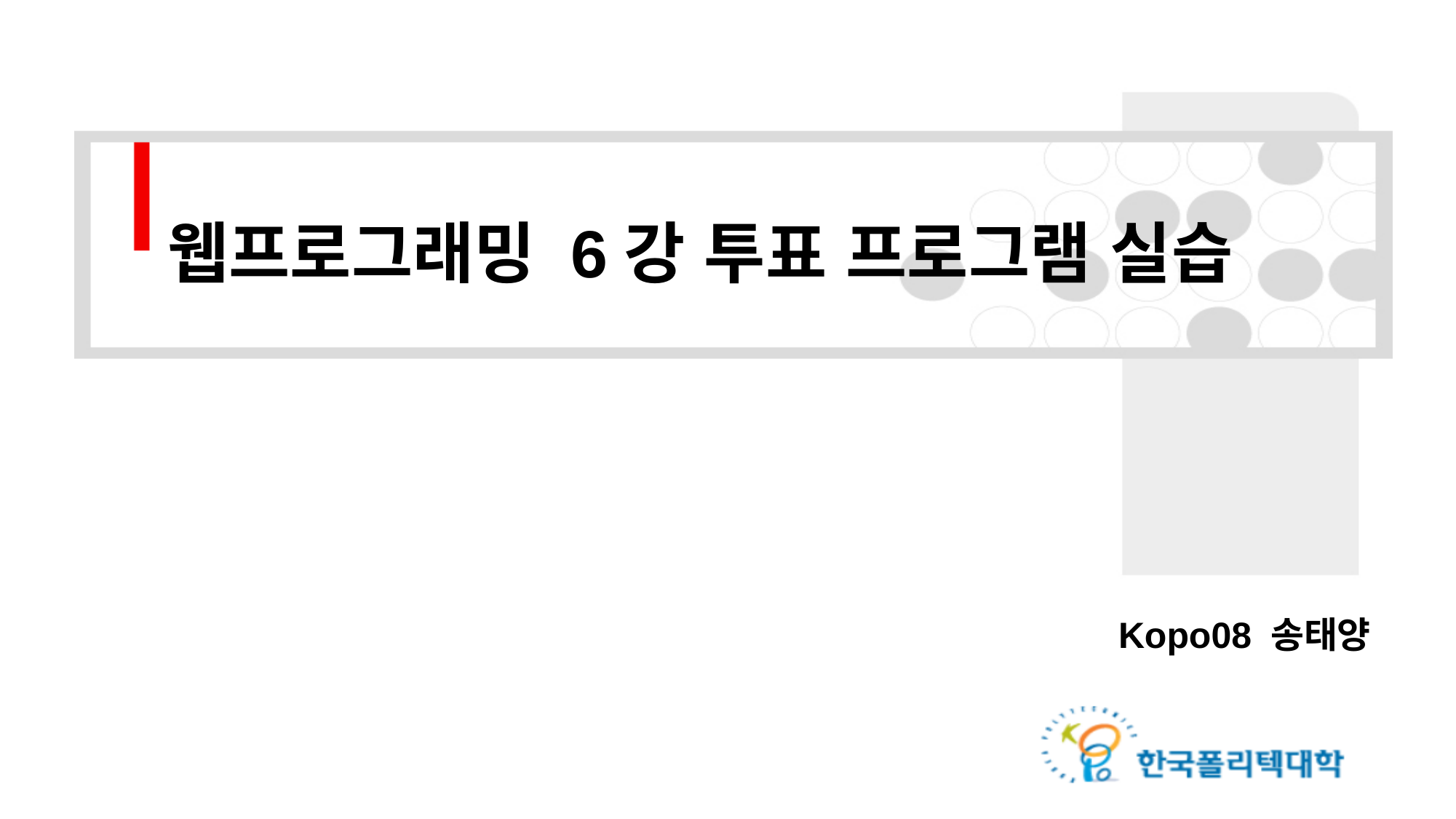

# 웹프로그래밍 6강 투표 프로그램 실습
Kopo08 송태양